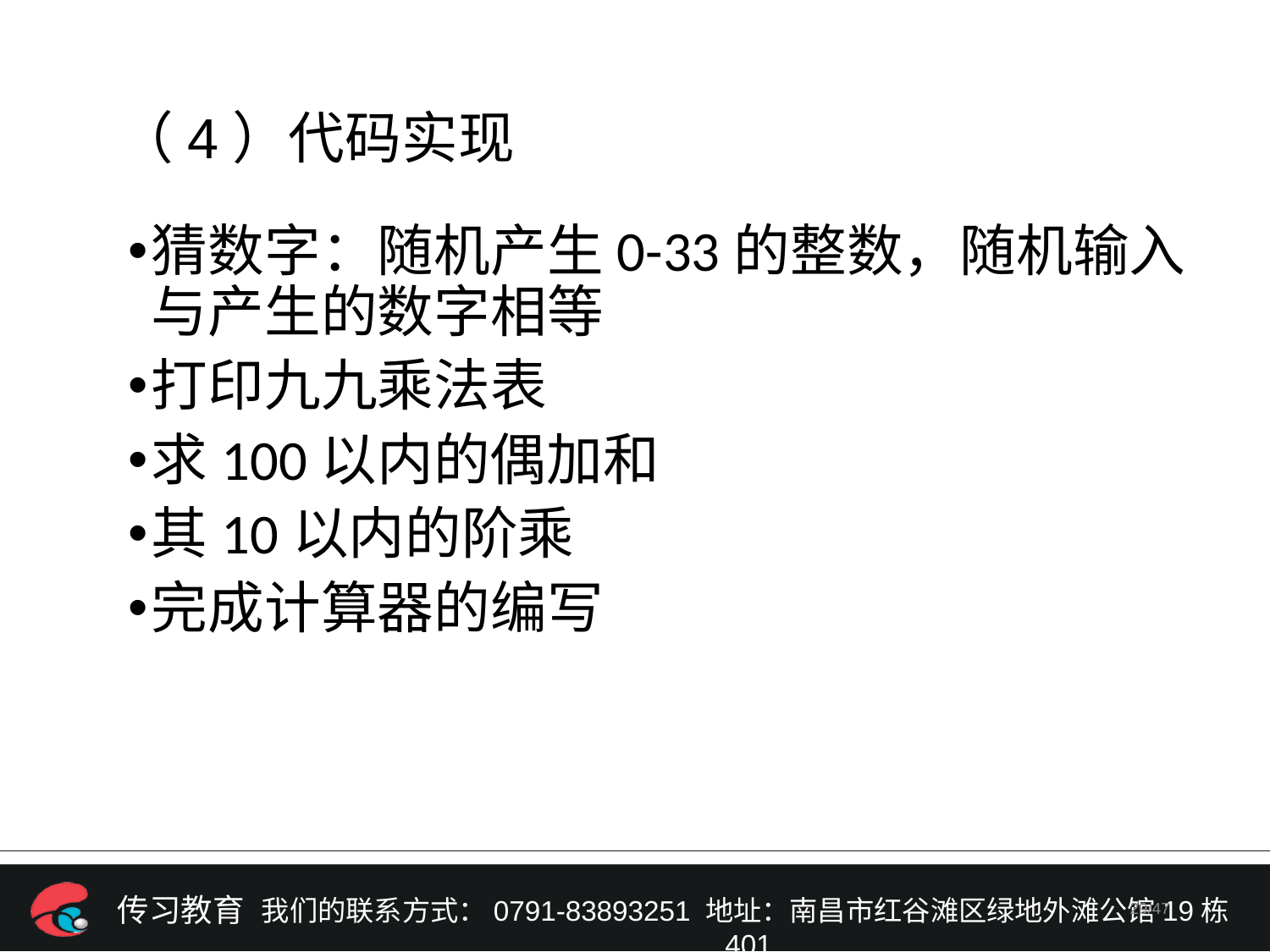

（4）代码实现
猜数字：随机产生0-33的整数，随机输入与产生的数字相等
打印九九乘法表
求100以内的偶加和
其10以内的阶乘
完成计算器的编写

29/47